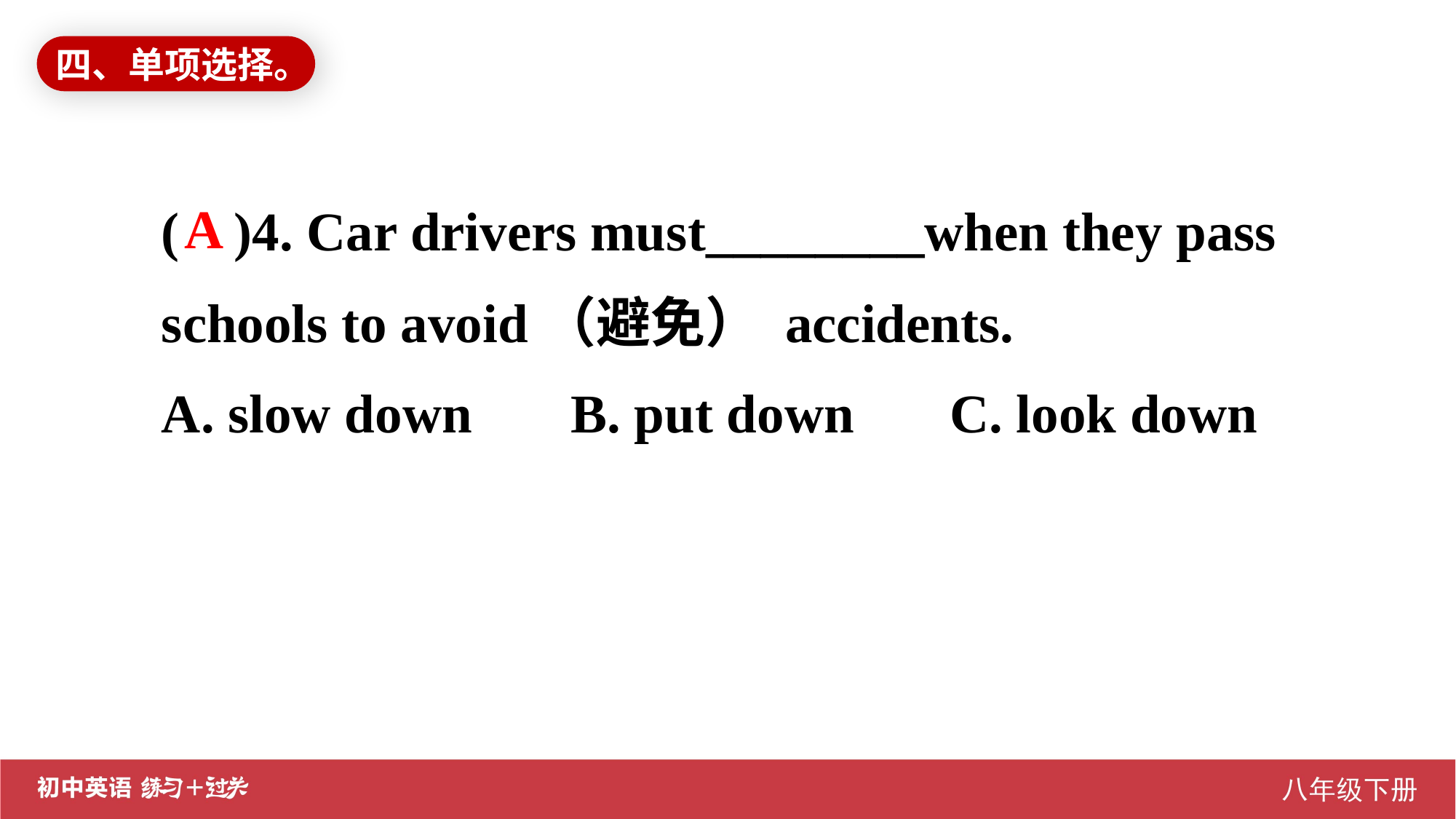

四、单项选择。
(    )4. Car drivers must________when they pass schools to avoid（避免） accidents.
A. slow down	      B. put down       C. look down
A